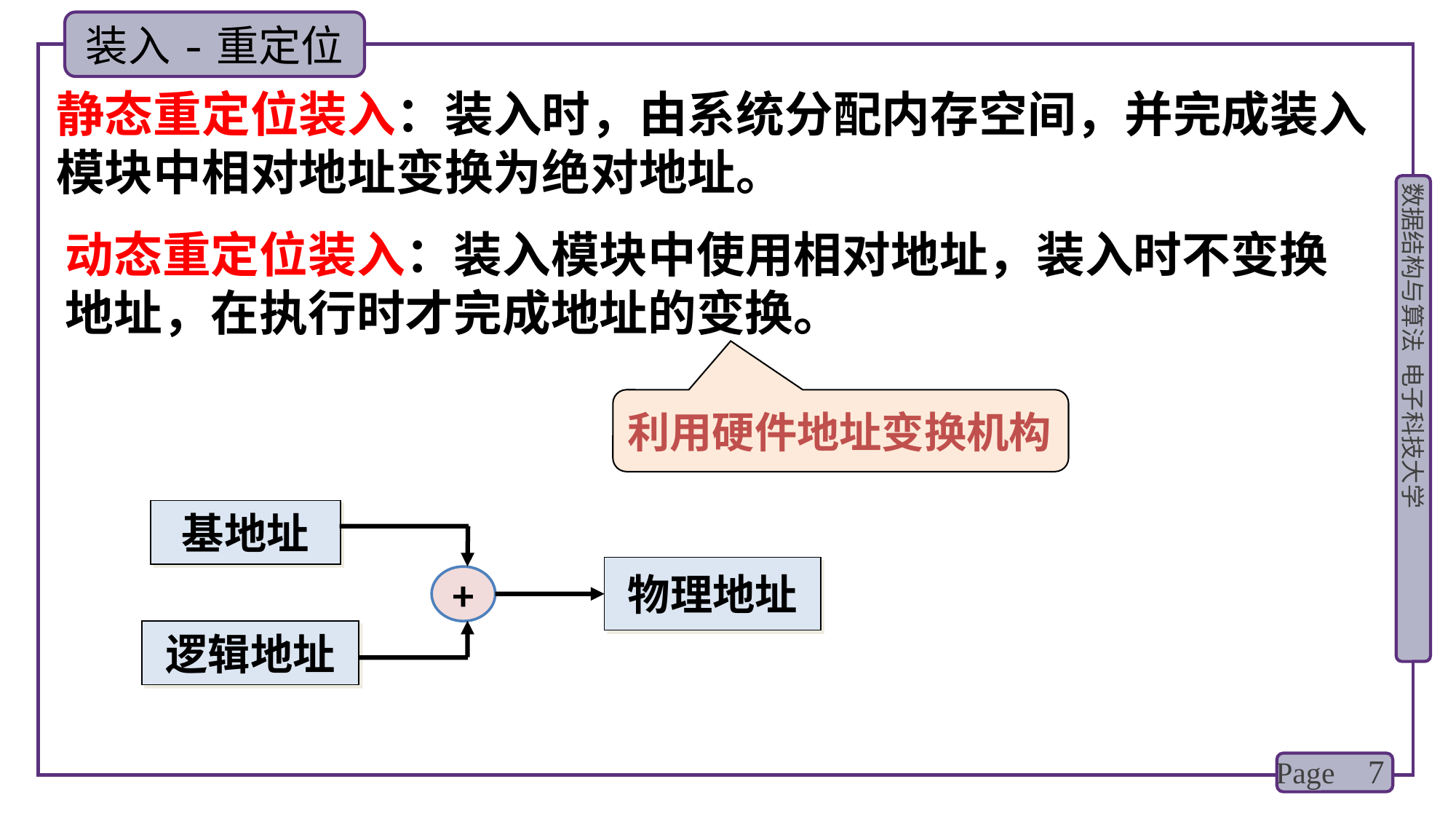

装入-重定位
静态重定位装入：装入时，由系统分配内存空间，并完成装入模块中相对地址变换为绝对地址。
动态重定位装入：装入模块中使用相对地址，装入时不变换地址，在执行时才完成地址的变换。
利用硬件地址变换机构
基地址

物理地址
+

逻辑地址